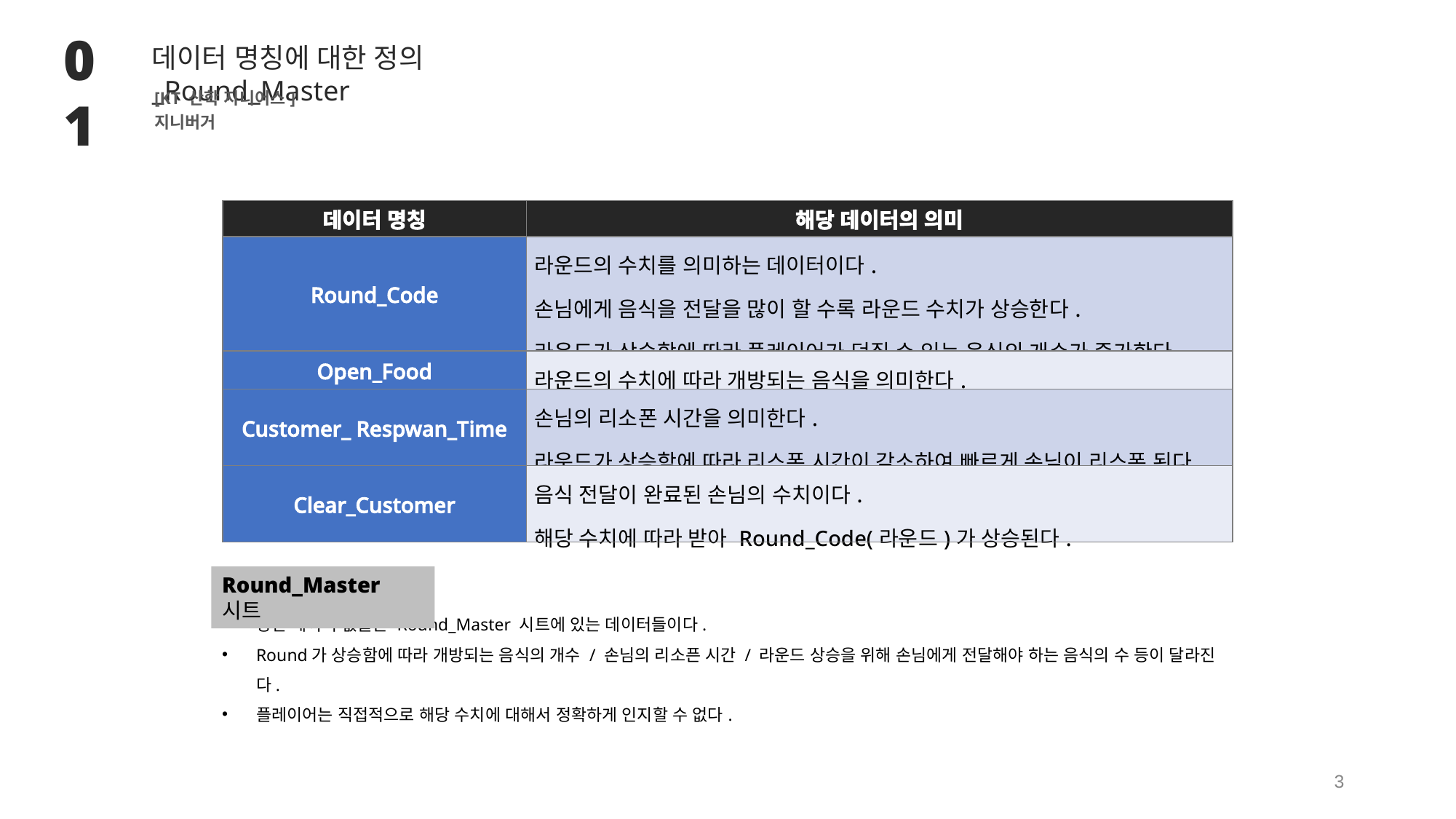

01
데이터 명칭에 대한 정의_Round_Master
[KT 산학 지니어스] 지니버거
| 데이터 명칭 | 해당 데이터의 의미 |
| --- | --- |
| Round\_Code | 라운드의 수치를 의미하는 데이터이다. 손님에게 음식을 전달을 많이 할 수록 라운드 수치가 상승한다. 라운드가 상승함에 따라 플레이어가 던질 수 있는 음식의 개수가 증가한다. |
| Open\_Food | 라운드의 수치에 따라 개방되는 음식을 의미한다. |
| Customer\_ Respwan\_Time | 손님의 리소폰 시간을 의미한다. 라운드가 상승함에 따라 리스폰 시간이 감소하여 빠르게 손님이 리스폰 된다. |
| Clear\_Customer | 음식 전달이 완료된 손님의 수치이다. 해당 수치에 따라 받아 Round\_Code(라운드)가 상승된다. |
Round_Master 시트
상단 데이터 값들은 Round_Master 시트에 있는 데이터들이다.
Round가 상승함에 따라 개방되는 음식의 개수 / 손님의 리소픈 시간 / 라운드 상승을 위해 손님에게 전달해야 하는 음식의 수 등이 달라진다.
플레이어는 직접적으로 해당 수치에 대해서 정확하게 인지할 수 없다.
3